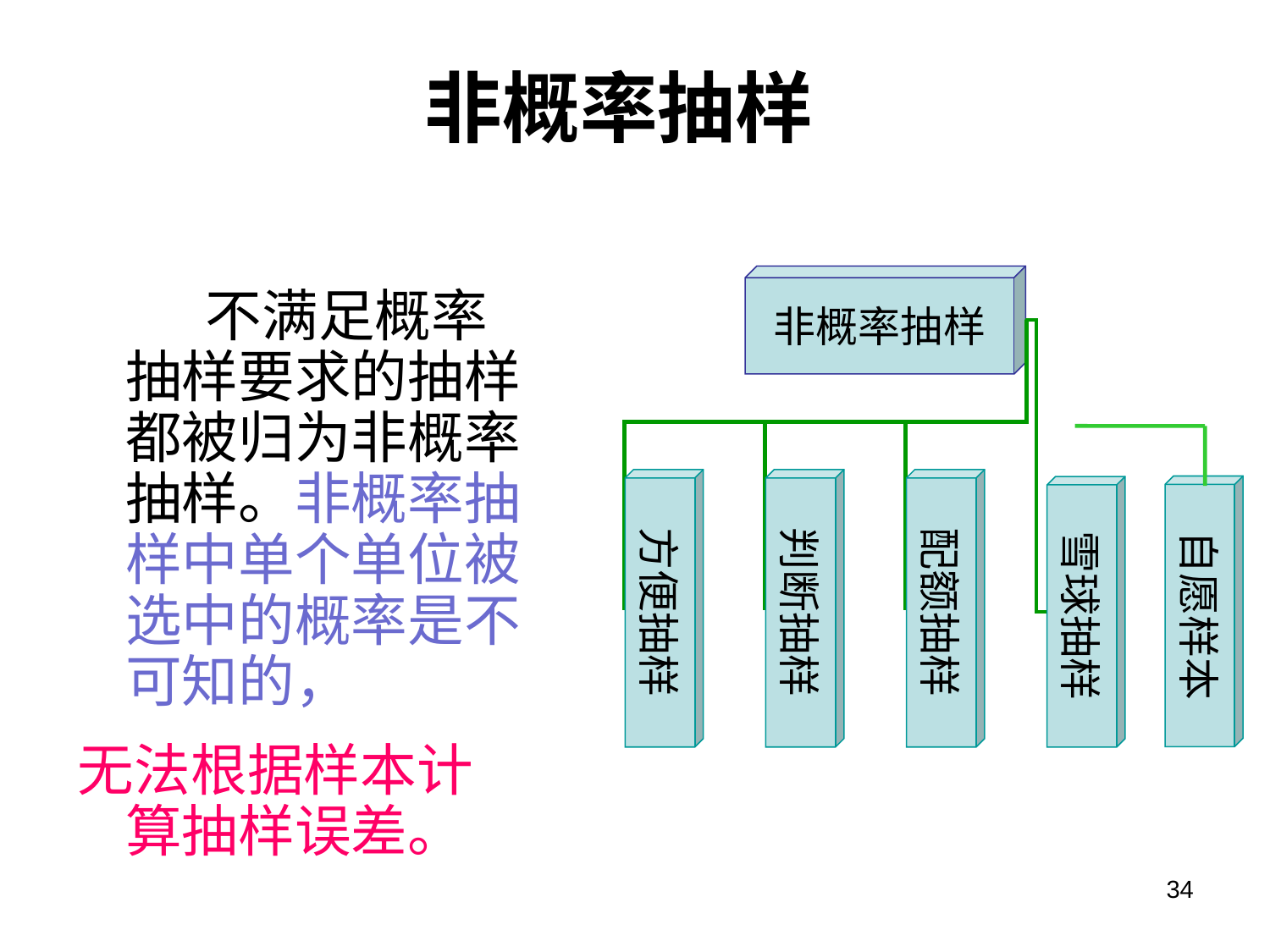

# 非概率抽样
非概率抽样

方便抽样
判断抽样
配额抽样
自愿样本
雪球抽样
         不满足概率抽样要求的抽样都被归为非概率抽样。非概率抽样中单个单位被选中的概率是不可知的，
无法根据样本计算抽样误差。
34